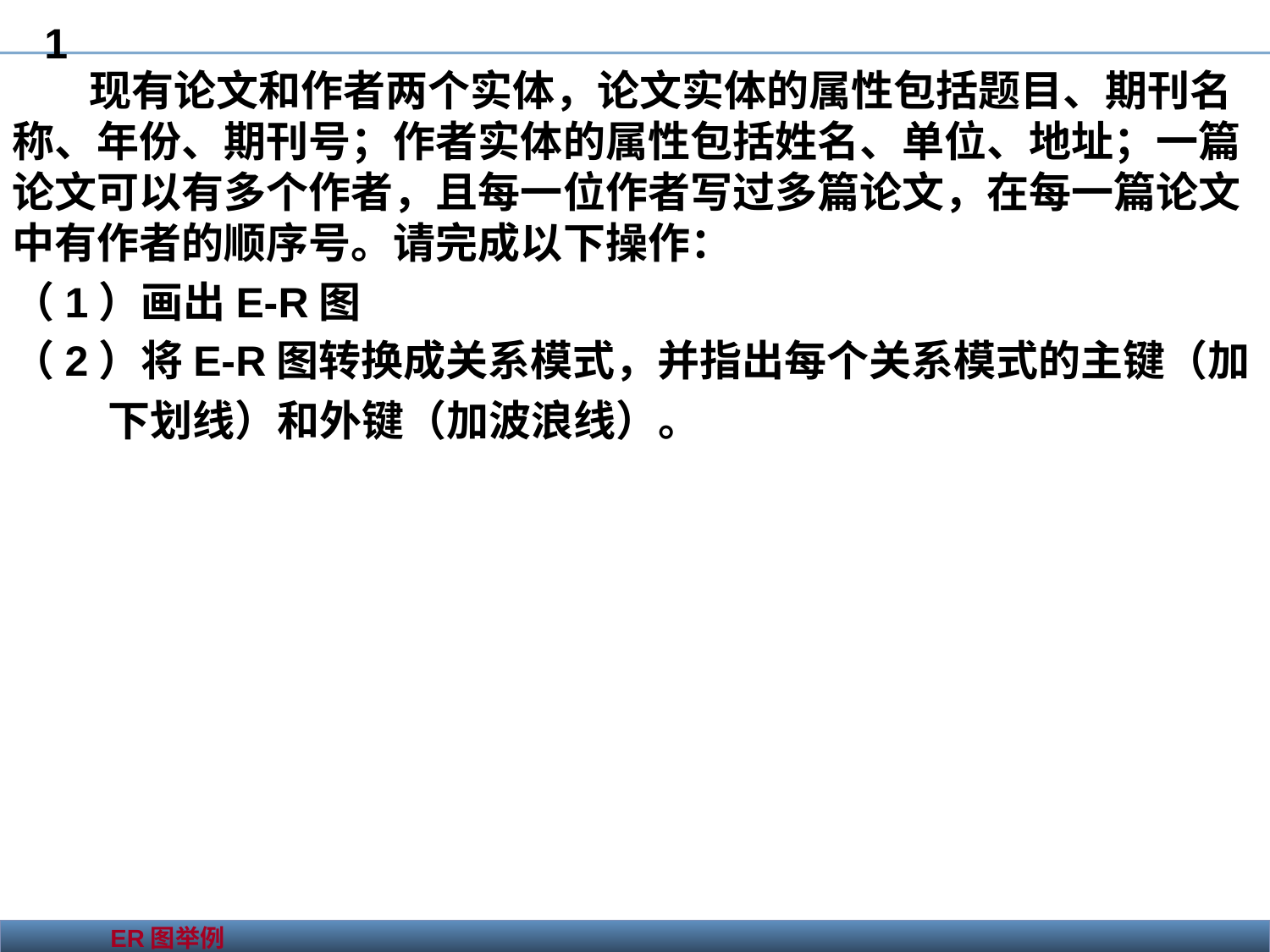

1
       现有论文和作者两个实体，论文实体的属性包括题目、期刊名称、年份、期刊号；作者实体的属性包括姓名、单位、地址；一篇论文可以有多个作者，且每一位作者写过多篇论文，在每一篇论文中有作者的顺序号。请完成以下操作：
（1）画出E-R图
（2）将E-R图转换成关系模式，并指出每个关系模式的主键（加
         下划线）和外键（加波浪线）。
              ER图举例